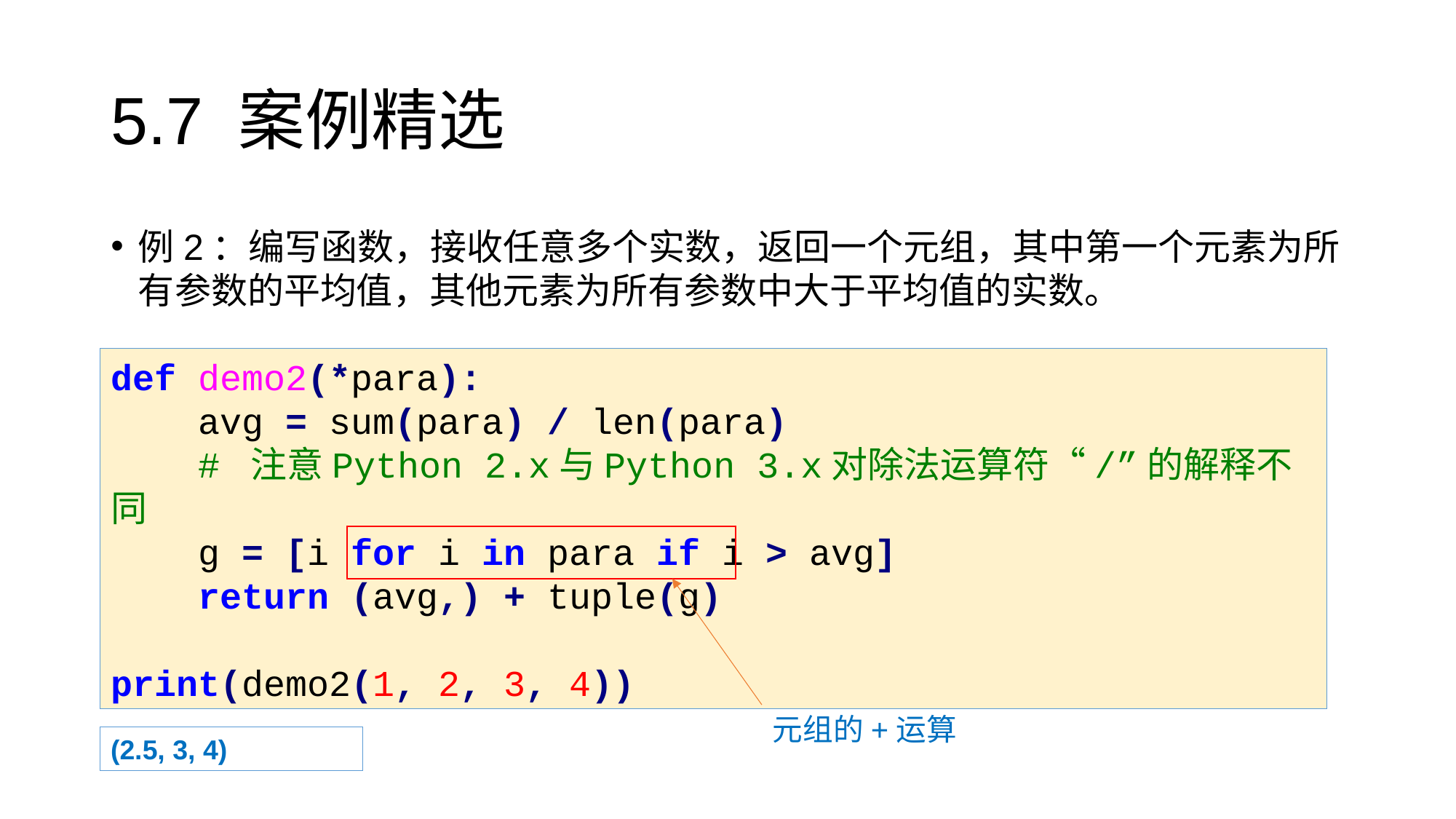

# 5.7 案例精选
例2：编写函数，接收任意多个实数，返回一个元组，其中第一个元素为所有参数的平均值，其他元素为所有参数中大于平均值的实数。
def demo2(*para):
    avg = sum(para) / len(para)
    # 注意Python 2.x与Python 3.x对除法运算符“/”的解释不同
    g = [i for i in para if i > avg]
    return (avg,) + tuple(g)

print(demo2(1, 2, 3, 4))

元组的+运算
(2.5, 3, 4)